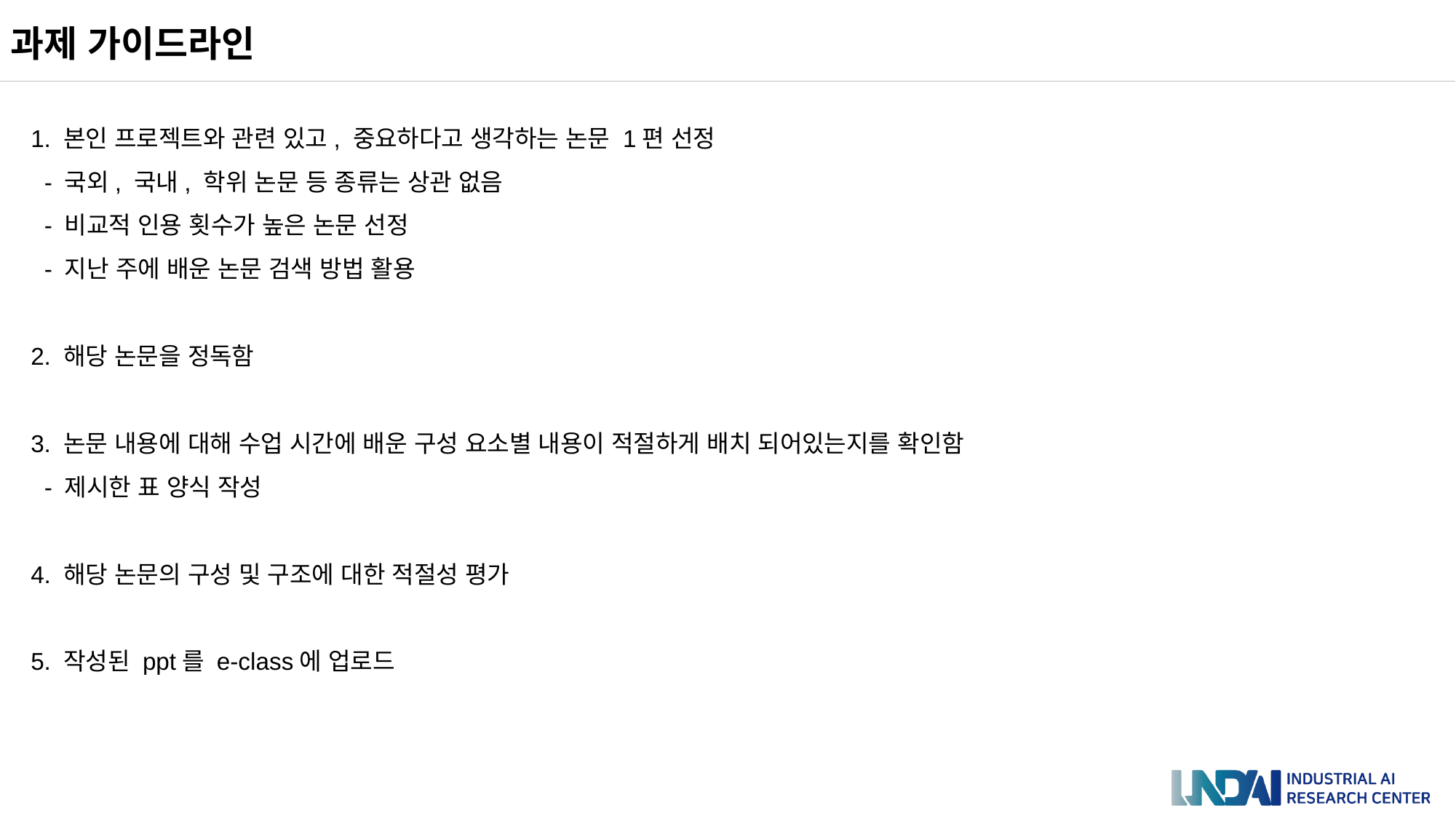

과제 가이드라인
1. 본인 프로젝트와 관련 있고, 중요하다고 생각하는 논문 1편 선정
  - 국외, 국내, 학위 논문 등 종류는 상관 없음
  - 비교적 인용 횟수가 높은 논문 선정
  - 지난 주에 배운 논문 검색 방법 활용

2. 해당 논문을 정독함

3. 논문 내용에 대해 수업 시간에 배운 구성 요소별 내용이 적절하게 배치 되어있는지를 확인함
  - 제시한 표 양식 작성

4. 해당 논문의 구성 및 구조에 대한 적절성 평가

5. 작성된 ppt를 e-class에 업로드